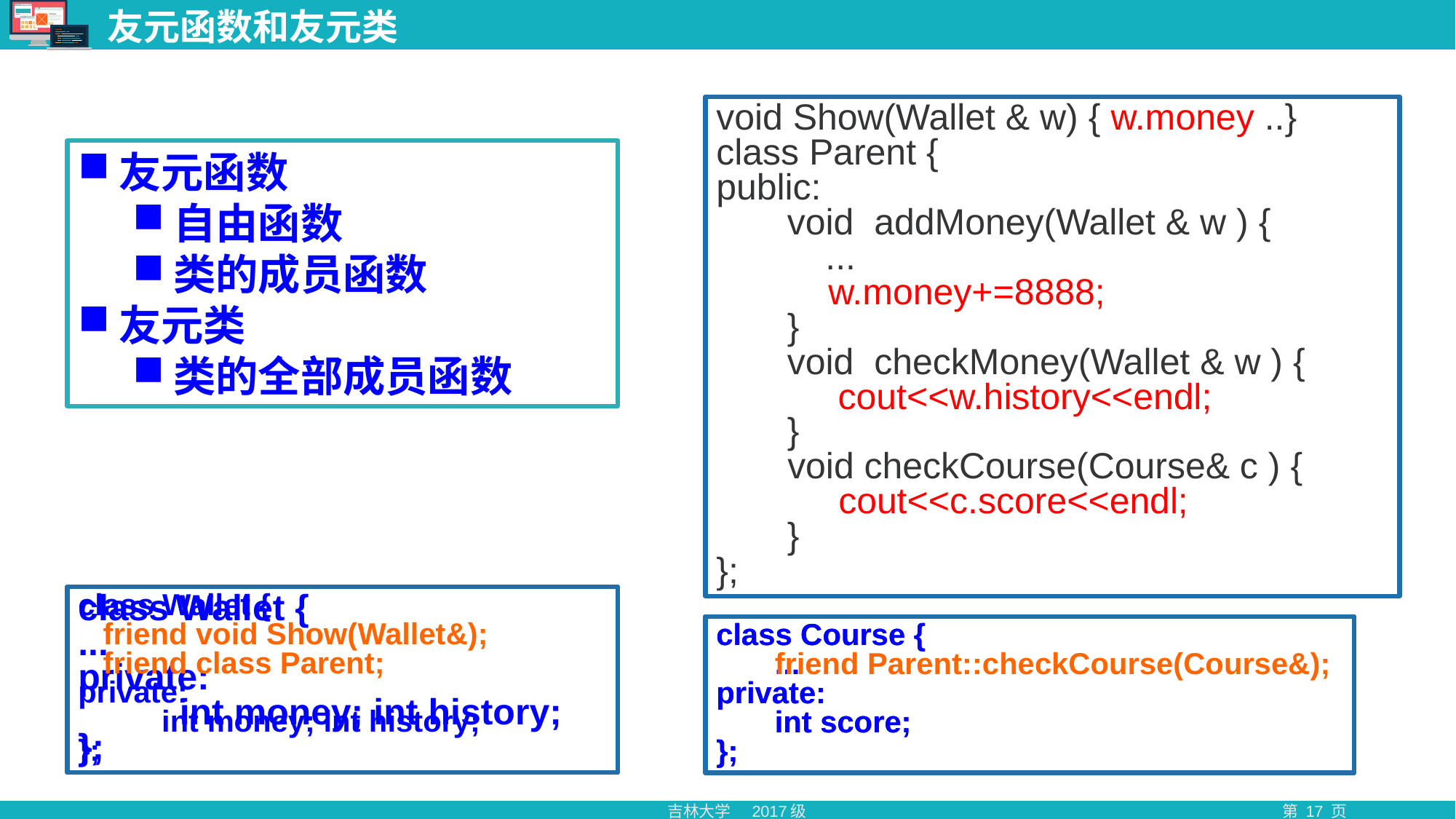

# 友元函数和友元类
void Show(Wallet & w) { w.money ..}
class Parent {
public:
       void  addMoney(Wallet & w ) {
	...
           w.money+=8888;
       }
       void  checkMoney(Wallet & w ) {
            cout<<w.history<<endl;
       }
       void checkCourse(Course& c ) {
            cout<<c.score<<endl;
       }
};
友元函数
自由函数
类的成员函数
友元类
类的全部成员函数
class Wallet {
...
private:
          int money; int history;
};
class Wallet {
   friend void Show(Wallet&);
   friend class Parent;
private:
          int money; int history;
};
class Course {
       ...
private:
       int score;
};
class Course {
       friend Parent::checkCourse(Course&);
private:
       int score;
};